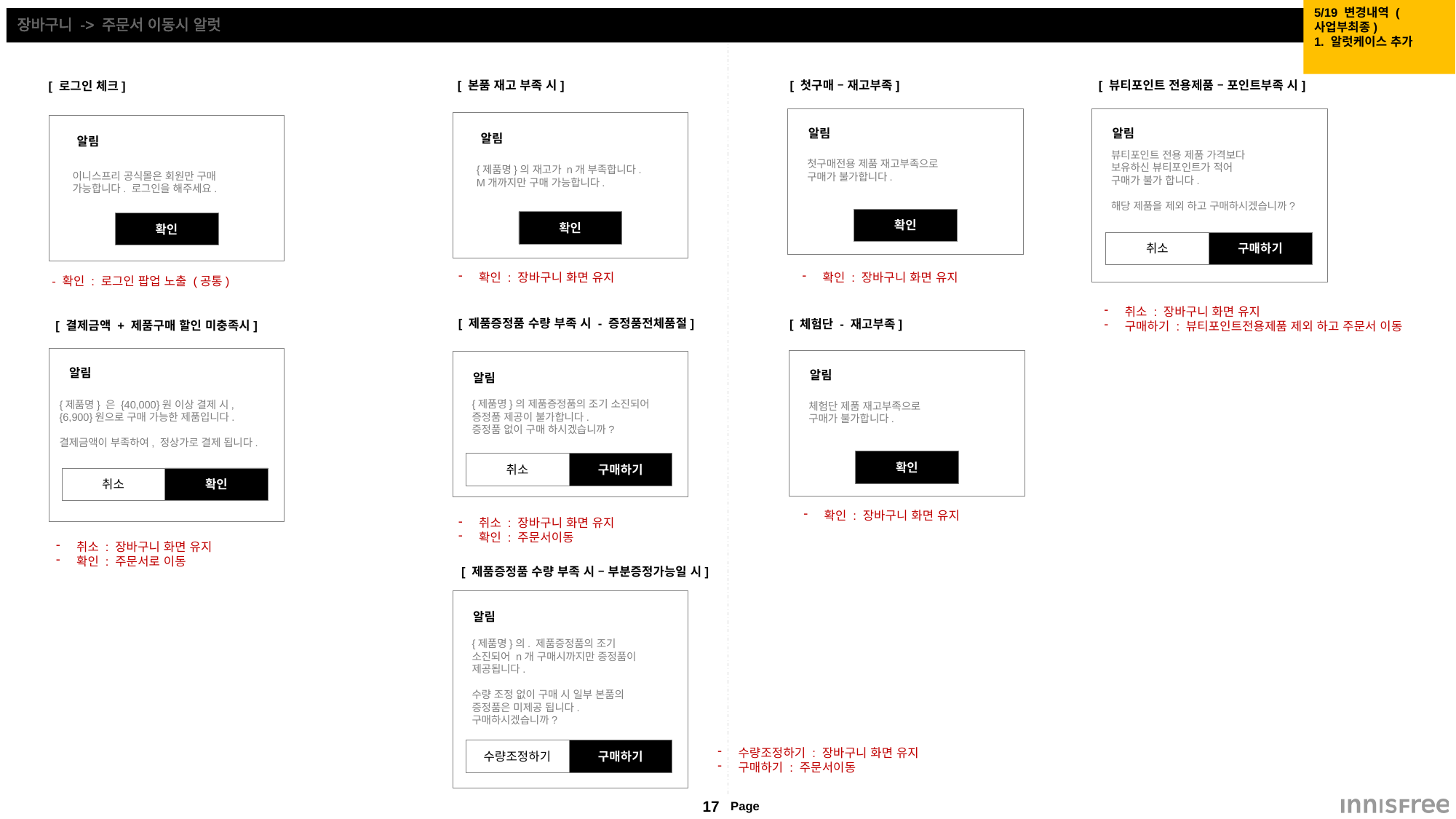

5/19 변경내역 (사업부최종)
1. 알럿케이스 추가
# 장바구니 -> 주문서 이동시 알럿
[ 본품 재고 부족 시]
[ 첫구매 – 재고부족]
[ 뷰티포인트 전용제품 – 포인트부족 시]
[ 로그인 체크]

알림
알림
알림
알림
뷰티포인트 전용 제품 가격보다
보유하신 뷰티포인트가 적어
구매가 불가 합니다.

해당 제품을 제외 하고 구매하시겠습니까?
첫구매전용 제품 재고부족으로
구매가 불가합니다.
{제품명}의 재고가 n개 부족합니다.
M개까지만 구매 가능합니다.
이니스프리 공식몰은 회원만 구매 가능합니다. 로그인을 해주세요.
확인
확인
확인
취소
구매하기
확인 : 장바구니 화면 유지
확인 : 장바구니 화면 유지
- 확인 : 로그인 팝업 노출 (공통)
취소 : 장바구니 화면 유지
구매하기 : 뷰티포인트전용제품 제외 하고 주문서 이동
[ 제품증정품 수량 부족 시 - 증정품전체품절]
[ 체험단 - 재고부족]
[ 결제금액 + 제품구매 할인 미충족시]

알림
알림
알림
{제품명}의 제품증정품의 조기 소진되어 증정품 제공이 불가합니다.
증정품 없이 구매 하시겠습니까?
{제품명} 은 {40,000}원 이상 결제 시,
{6,900}원으로 구매 가능한 제품입니다.

결제금액이 부족하여, 정상가로 결제 됩니다.
체험단 제품 재고부족으로
구매가 불가합니다.
확인
취소
구매하기
취소
확인
확인 : 장바구니 화면 유지
취소 : 장바구니 화면 유지
확인 : 주문서이동

취소 : 장바구니 화면 유지
확인 : 주문서로 이동
[ 제품증정품 수량 부족 시 – 부분증정가능일 시]

알림
{제품명}의. 제품증정품의 조기 소진되어 n개 구매시까지만 증정품이 제공됩니다.

수량 조정 없이 구매 시 일부 본품의 증정품은 미제공 됩니다.
구매하시겠습니까?
수량조정하기
구매하기
수량조정하기 : 장바구니 화면 유지
구매하기 : 주문서이동